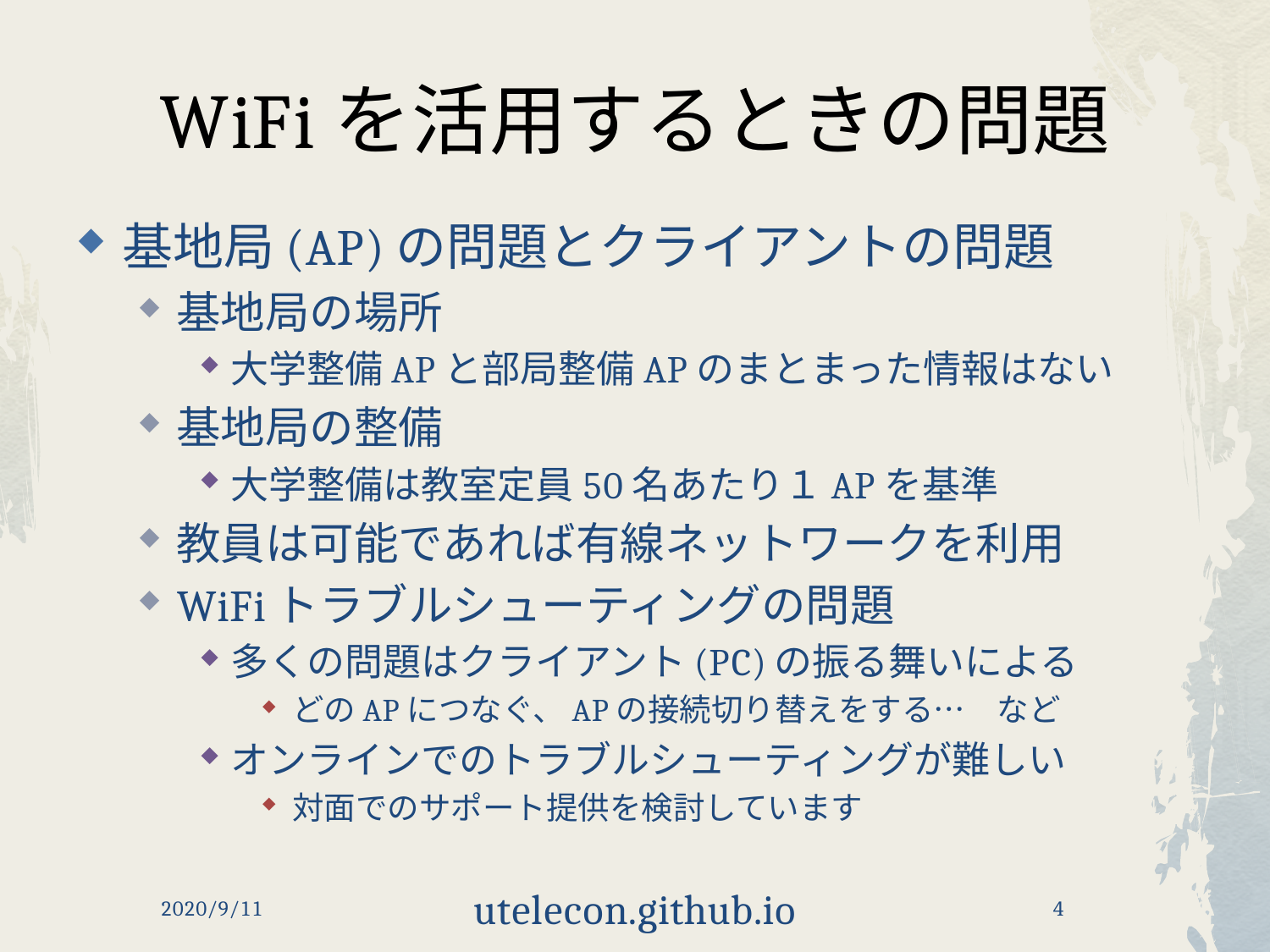

# WiFiを活用するときの問題
基地局(AP)の問題とクライアントの問題
基地局の場所
大学整備APと部局整備APのまとまった情報はない
基地局の整備
大学整備は教室定員50名あたり１APを基準
教員は可能であれば有線ネットワークを利用
WiFiトラブルシューティングの問題
多くの問題はクライアント(PC)の振る舞いによる
どのAPにつなぐ、APの接続切り替えをする…　など
オンラインでのトラブルシューティングが難しい
対面でのサポート提供を検討しています
2020/9/11
utelecon.github.io
4